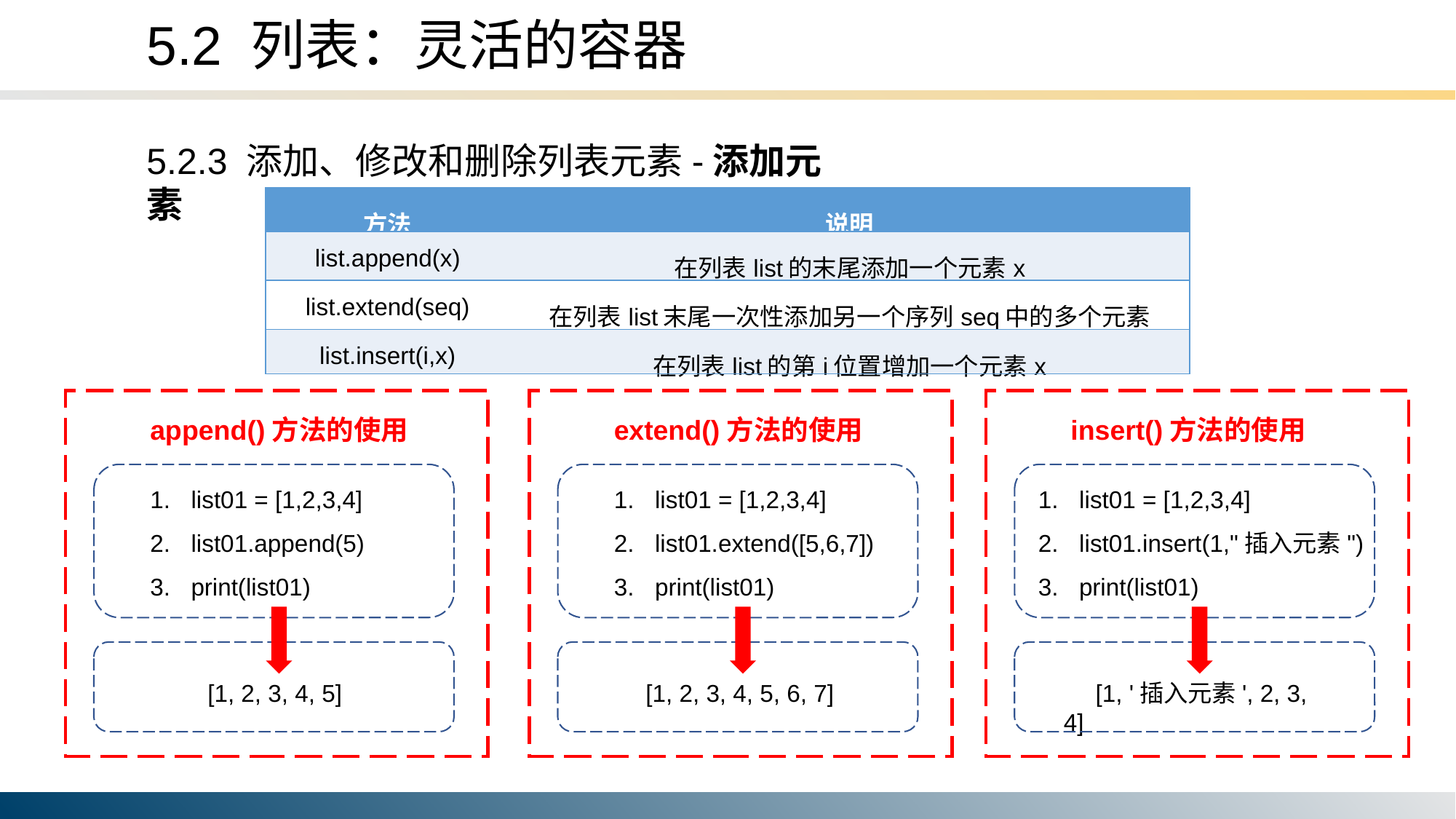

5.2 列表：灵活的容器
5.2.3 添加、修改和删除列表元素-添加元素
| 方法 | 说明 |
| --- | --- |
| list.append(x) | 在列表list的末尾添加一个元素x |
| list.extend(seq) | 在列表list末尾一次性添加另一个序列seq中的多个元素 |
| list.insert(i,x) | 在列表list的第i位置增加一个元素x |

append()方法的使用

extend()方法的使用

insert()方法的使用

list01 = [1,2,3,4]
list01.append(5)
print(list01)

list01 = [1,2,3,4]
list01.extend([5,6,7])
print(list01)

list01 = [1,2,3,4]
list01.insert(1,"插入元素")
print(list01)

[1, 2, 3, 4, 5]
[1, 2, 3, 4, 5, 6, 7]
[1, '插入元素', 2, 3, 4]